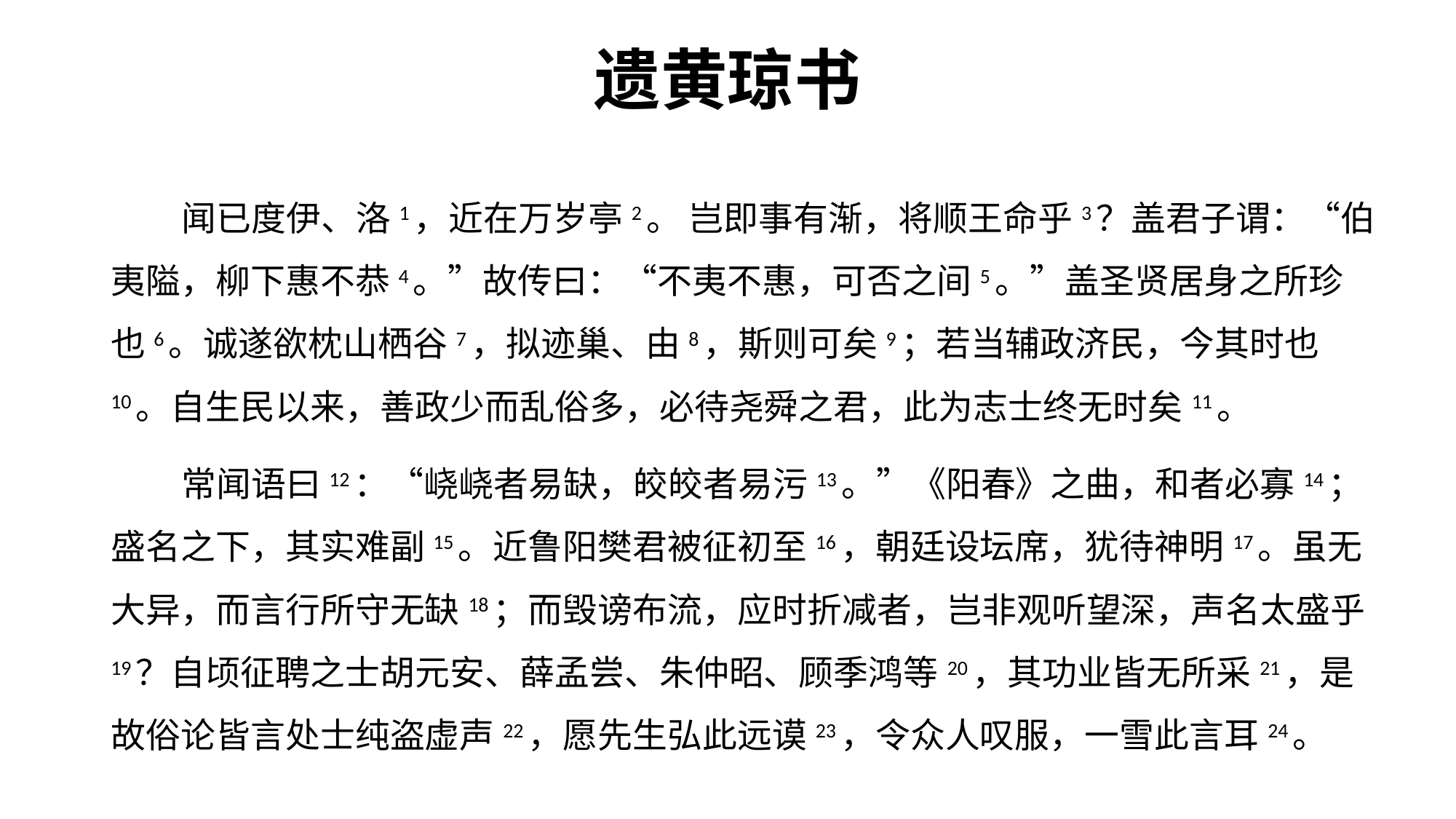

# 遗黄琼书
        闻已度伊、洛1，近在万岁亭2。 岂即事有渐，将顺王命乎3？盖君子谓：“伯夷隘，柳下惠不恭4。”故传曰：“不夷不惠，可否之间5。”盖圣贤居身之所珍也6。诚遂欲枕山栖谷7，拟迹巢、由8，斯则可矣9；若当辅政济民，今其时也10。自生民以来，善政少而乱俗多，必待尧舜之君，此为志士终无时矣11。
        常闻语曰12：“峣峣者易缺，皎皎者易污13。”《阳春》之曲，和者必寡14；盛名之下，其实难副15。近鲁阳樊君被征初至16，朝廷设坛席，犹待神明17。虽无大异，而言行所守无缺18；而毁谤布流，应时折减者，岂非观听望深，声名太盛乎19？自顷征聘之士胡元安、薛孟尝、朱仲昭、顾季鸿等20，其功业皆无所采21，是故俗论皆言处士纯盗虚声22，愿先生弘此远谟23，令众人叹服，一雪此言耳24。